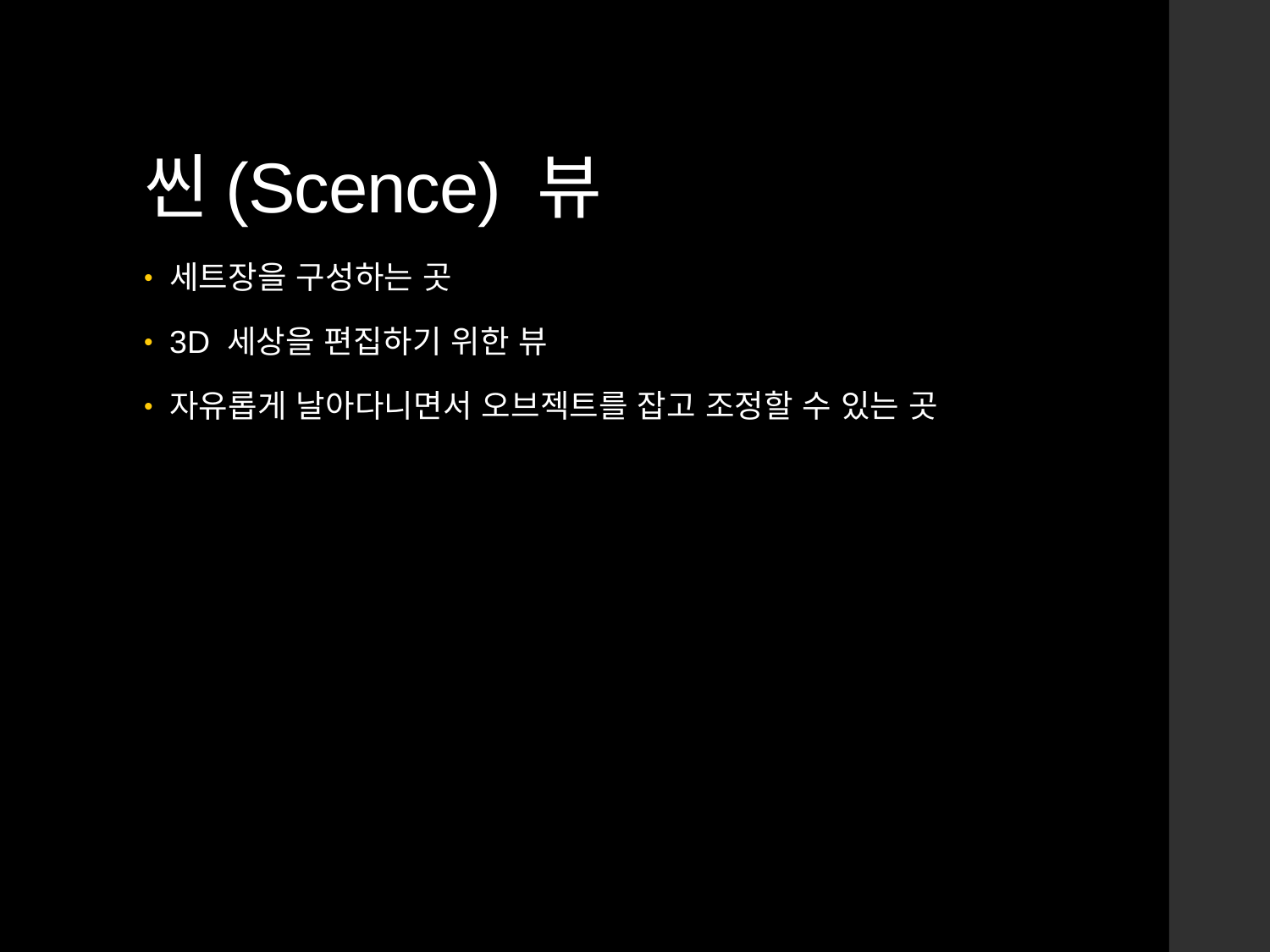

# 씬(Scence) 뷰
세트장을 구성하는 곳
3D 세상을 편집하기 위한 뷰
자유롭게 날아다니면서 오브젝트를 잡고 조정할 수 있는 곳